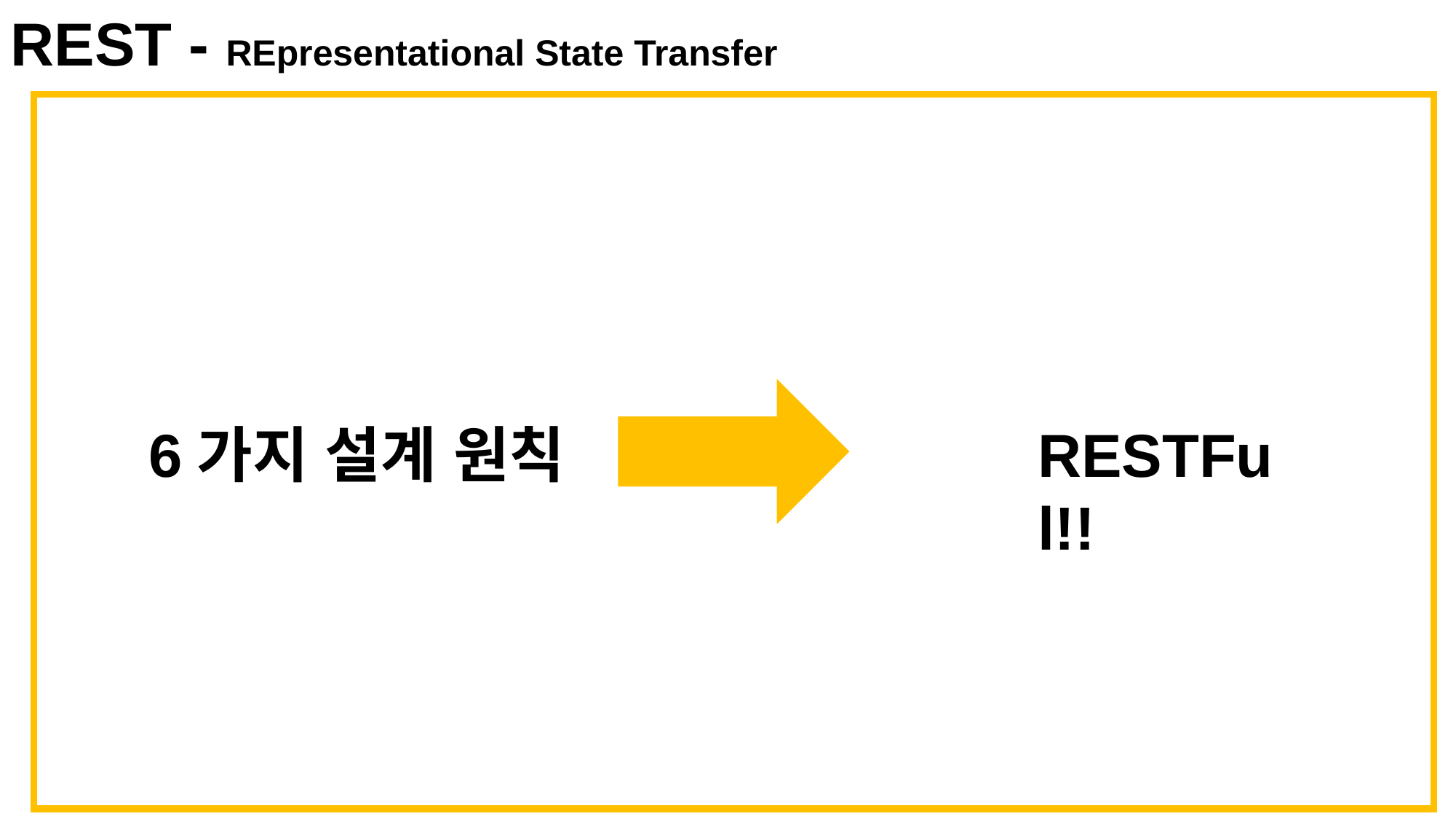

REST - REpresentational State Transfer

6가지 설계 원칙
RESTFul!!